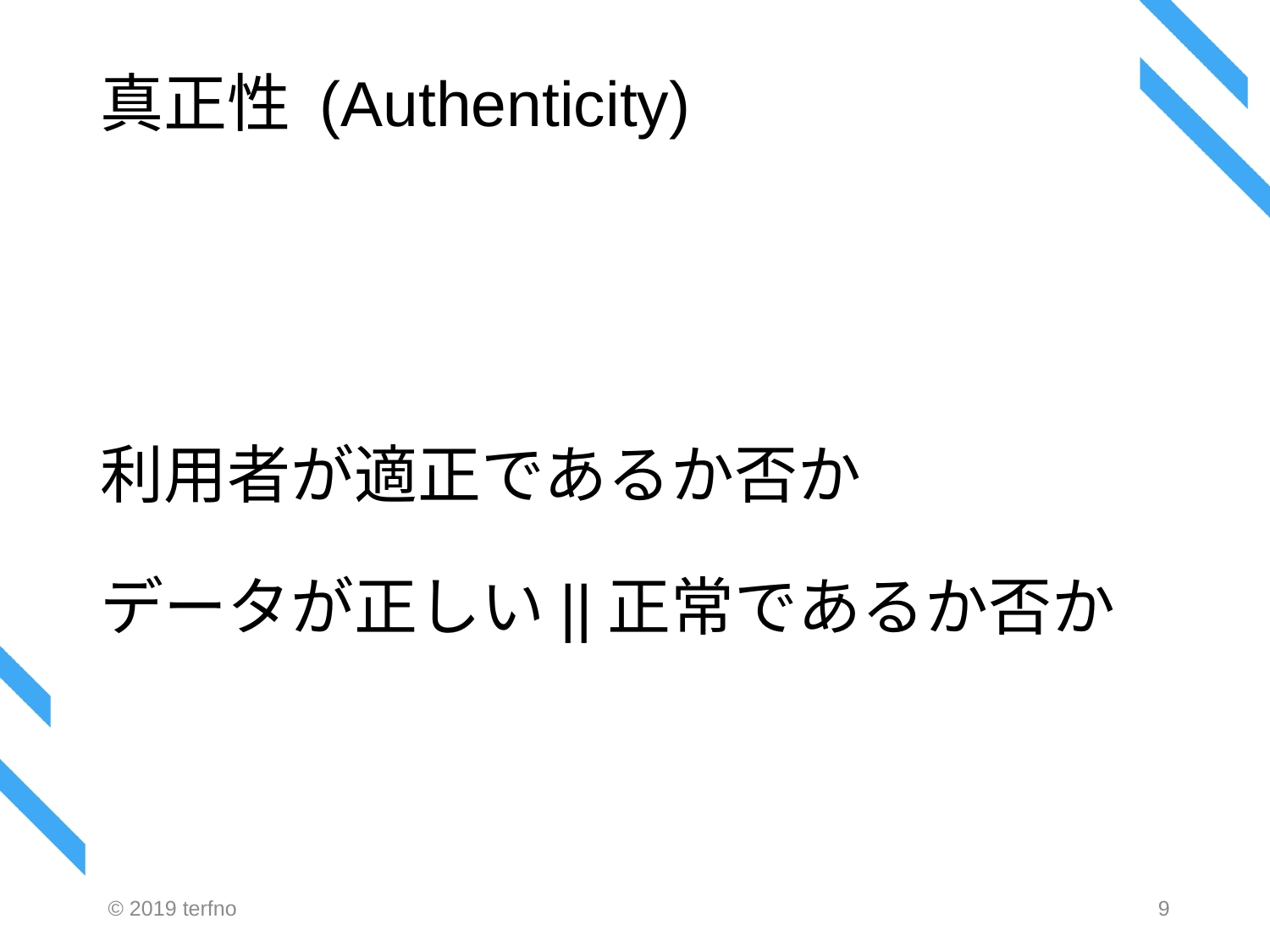

# 真正性 (Authenticity)
利用者が適正であるか否か
データが正しい||正常であるか否か
© 2019 terfno
9